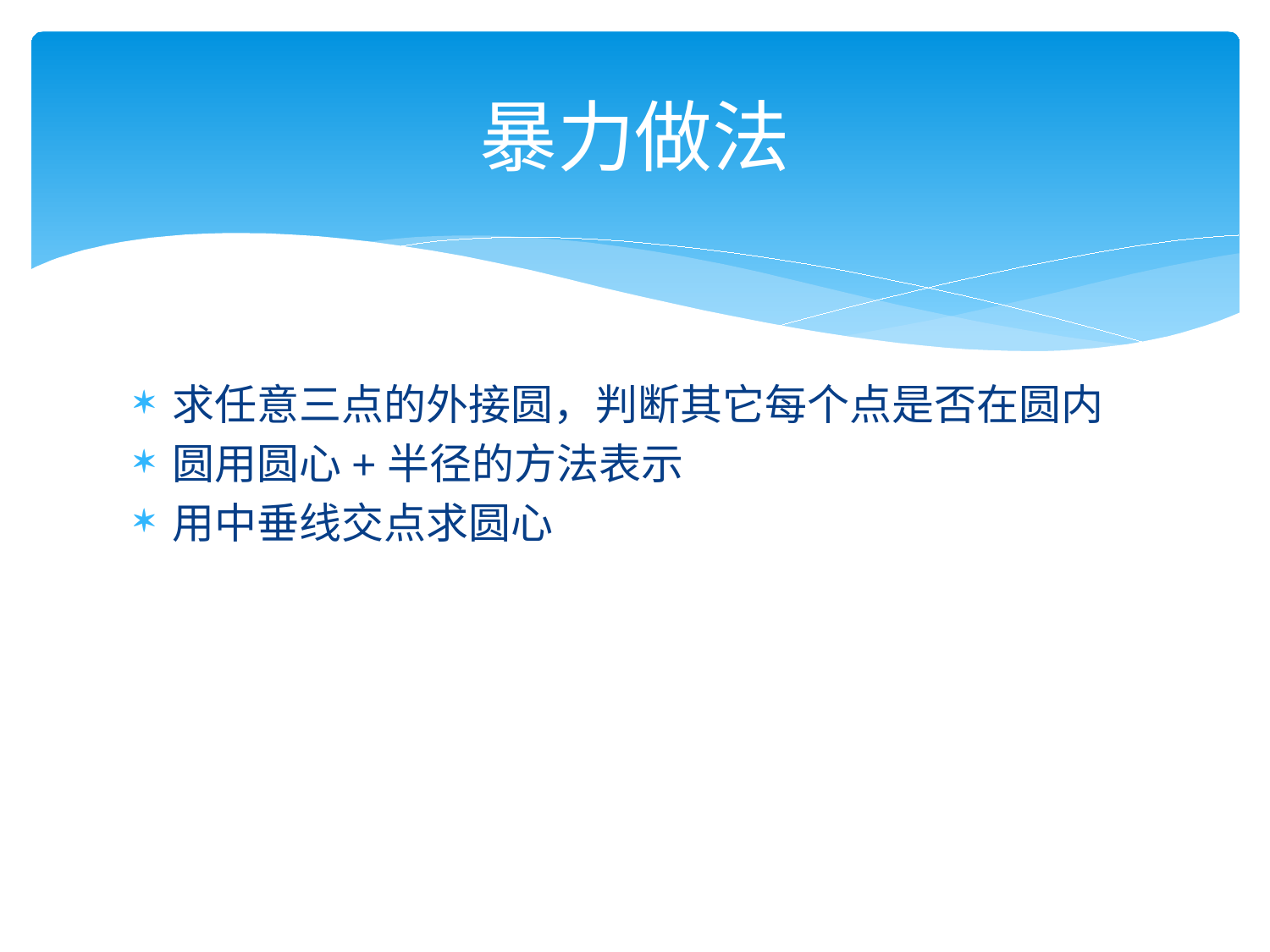

# 暴力做法
求任意三点的外接圆，判断其它每个点是否在圆内
圆用圆心+半径的方法表示
用中垂线交点求圆心